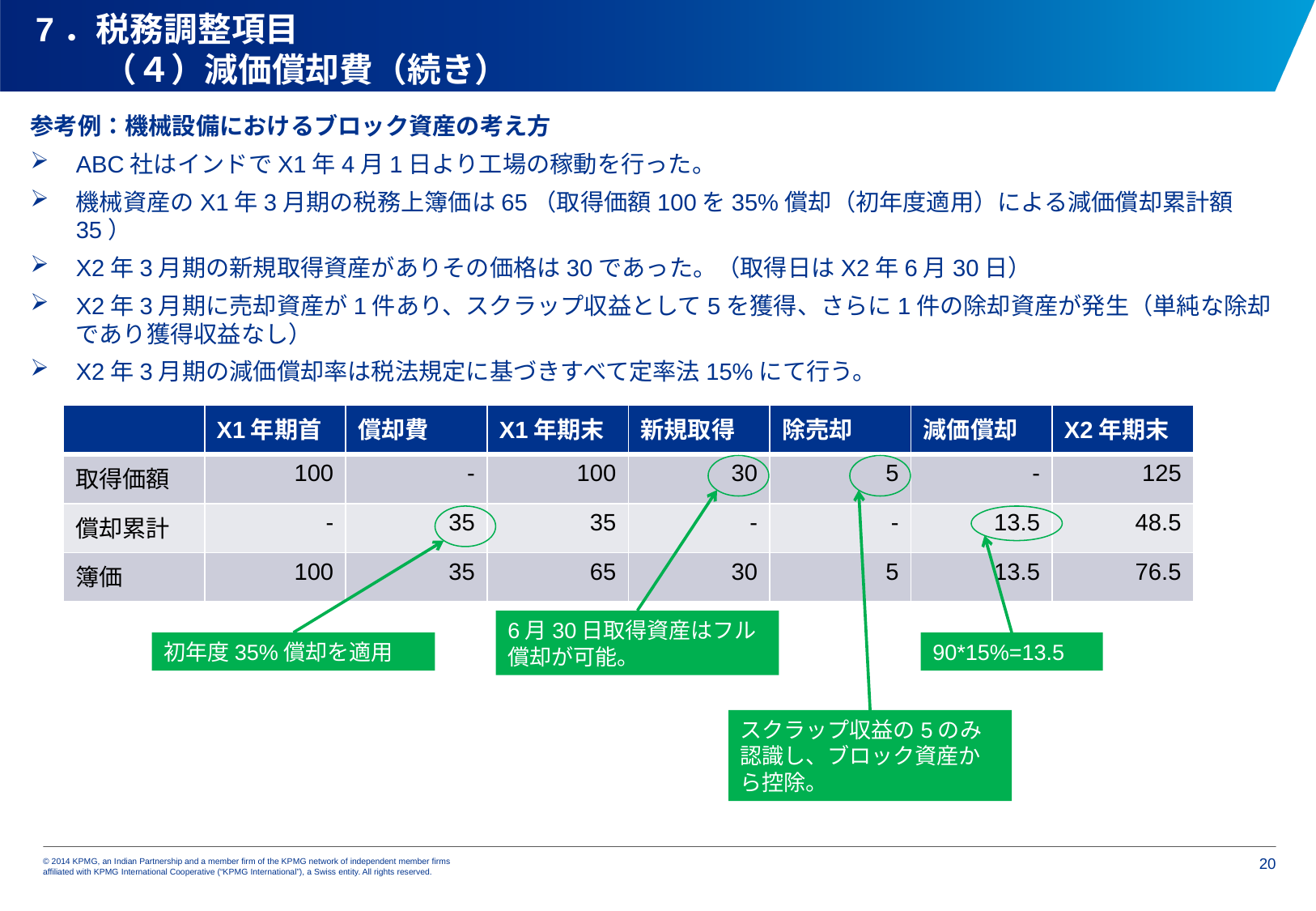

7．税務調整項目
　　（４）減価償却費（続き）
参考例：機械設備におけるブロック資産の考え方
ABC社はインドでX1年4月1日より工場の稼動を行った。
機械資産のX1年3月期の税務上簿価は65（取得価額100を35%償却（初年度適用）による減価償却累計額35）
X2年3月期の新規取得資産がありその価格は30であった。（取得日はX2年6月30日）
X2年3月期に売却資産が1件あり、スクラップ収益として5を獲得、さらに1件の除却資産が発生（単純な除却であり獲得収益なし）
X2年3月期の減価償却率は税法規定に基づきすべて定率法15%にて行う。

|  | X1年期首 | 償却費 | X1年期末 | 新規取得 | 除売却 | 減価償却 | X2年期末 |
| --- | --- | --- | --- | --- | --- | --- | --- |
| 取得価額 | 100 | - | 100 | 30 | 5 | - | 125 |
| 償却累計 | - | 35 | 35 | - | - | 13.5 | 48.5 |
| 簿価 | 100 | 35 | 65 | 30 | 5 | 13.5 | 76.5 |

6月30日取得資産はフル償却が可能。
初年度35%償却を適用
90*15%=13.5
スクラップ収益の5のみ認識し、ブロック資産から控除。
20